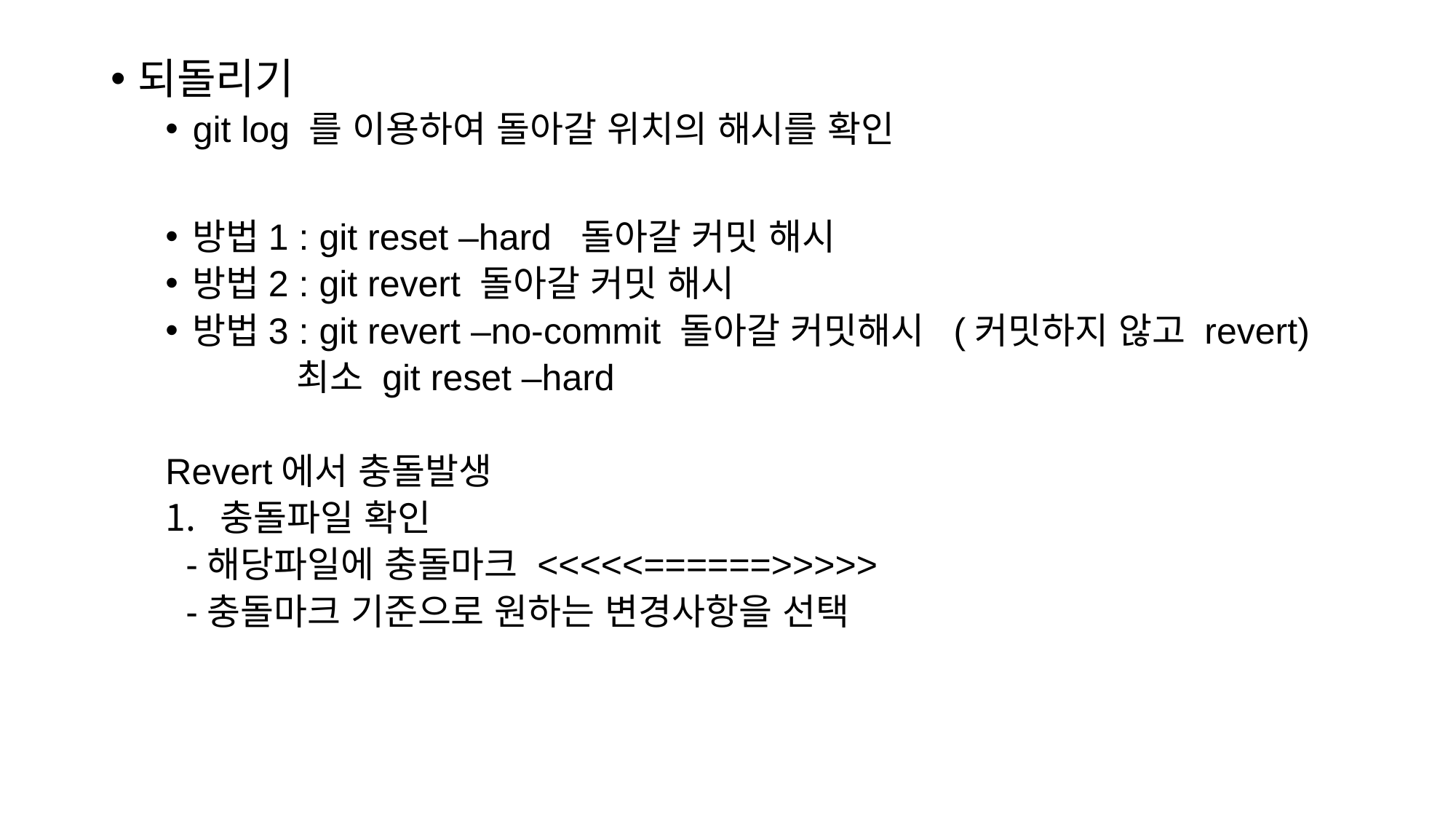

되돌리기
git log 를 이용하여 돌아갈 위치의 해시를 확인

방법1 : git reset –hard  돌아갈 커밋 해시
방법2 : git revert 돌아갈 커밋 해시
방법3 : git revert –no-commit 돌아갈 커밋해시  (커밋하지 않고 revert)
            최소 git reset –hard

Revert에서 충돌발생
충돌파일 확인
  -해당파일에 충돌마크 <<<<<======>>>>>
  -충돌마크 기준으로 원하는 변경사항을 선택